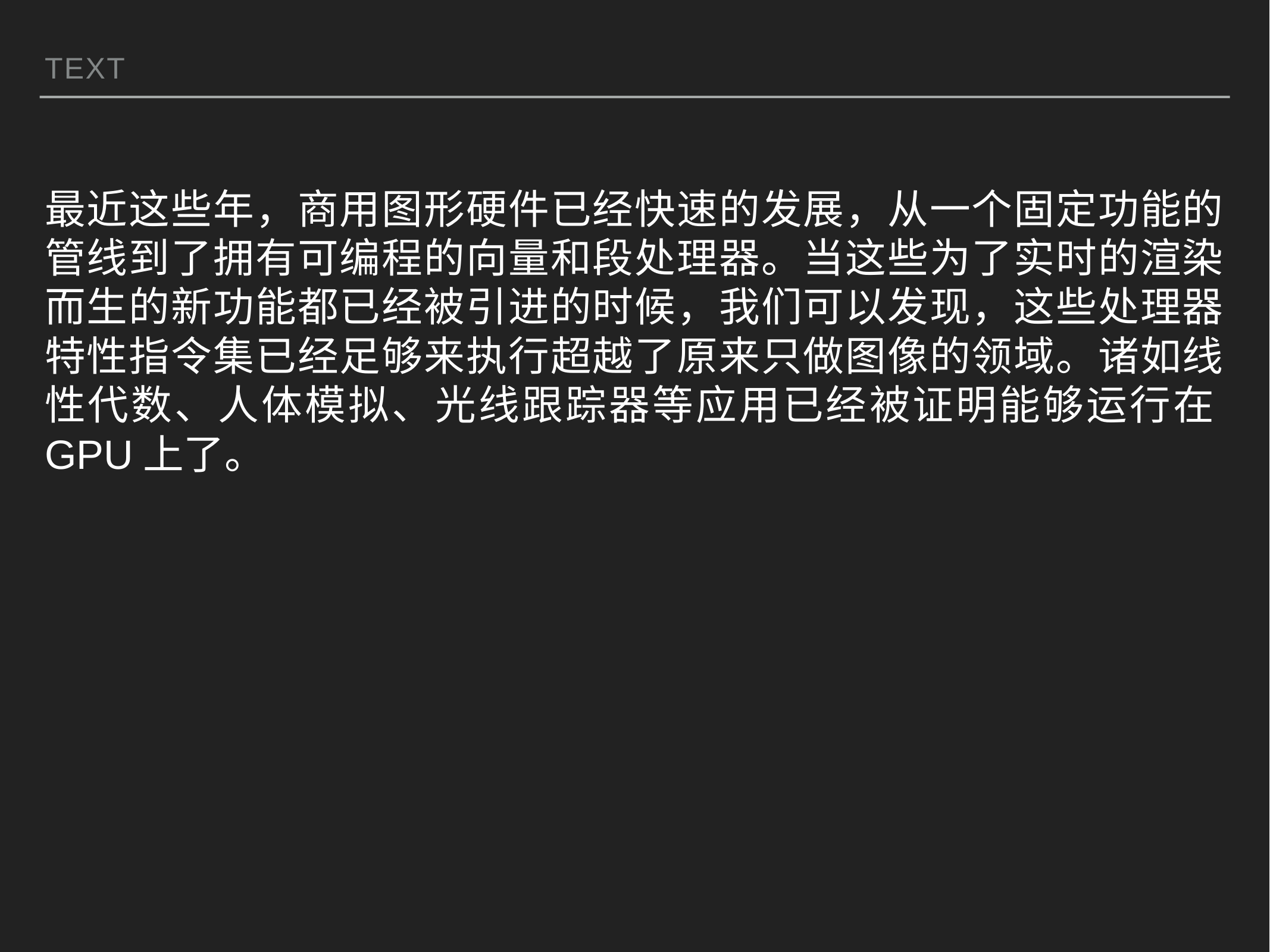

Text
最近这些年，商用图形硬件已经快速的发展，从一个固定功能的管线到了拥有可编程的向量和段处理器。当这些为了实时的渲染而生的新功能都已经被引进的时候，我们可以发现，这些处理器特性指令集已经足够来执行超越了原来只做图像的领域。诸如线性代数、人体模拟、光线跟踪器等应用已经被证明能够运行在GPU上了。